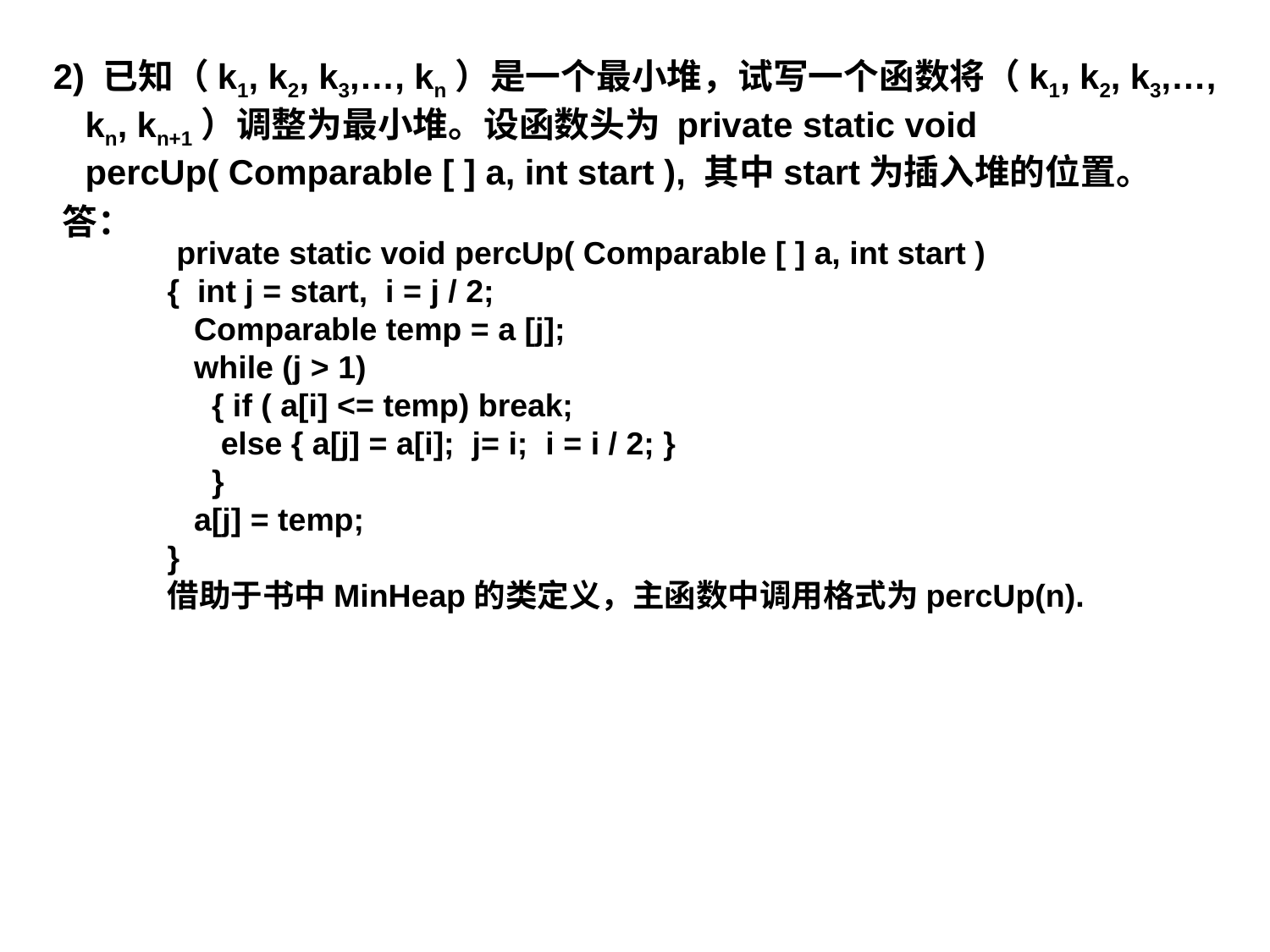

2) 已知（k1, k2, k3,…, kn）是一个最小堆，试写一个函数将（k1, k2, k3,…, kn, kn+1）调整为最小堆。设函数头为 private static void percUp( Comparable [ ] a, int start ), 其中start为插入堆的位置。
  答：
 private static void percUp( Comparable [ ] a, int start )
{  int j = start,  i = j / 2;
   Comparable temp = a [j];
   while (j > 1)
     { if ( a[i] <= temp) break;
      else { a[j] = a[i];  j= i;  i = i / 2; }
     }
   a[j] = temp;
}
借助于书中MinHeap的类定义，主函数中调用格式为percUp(n).